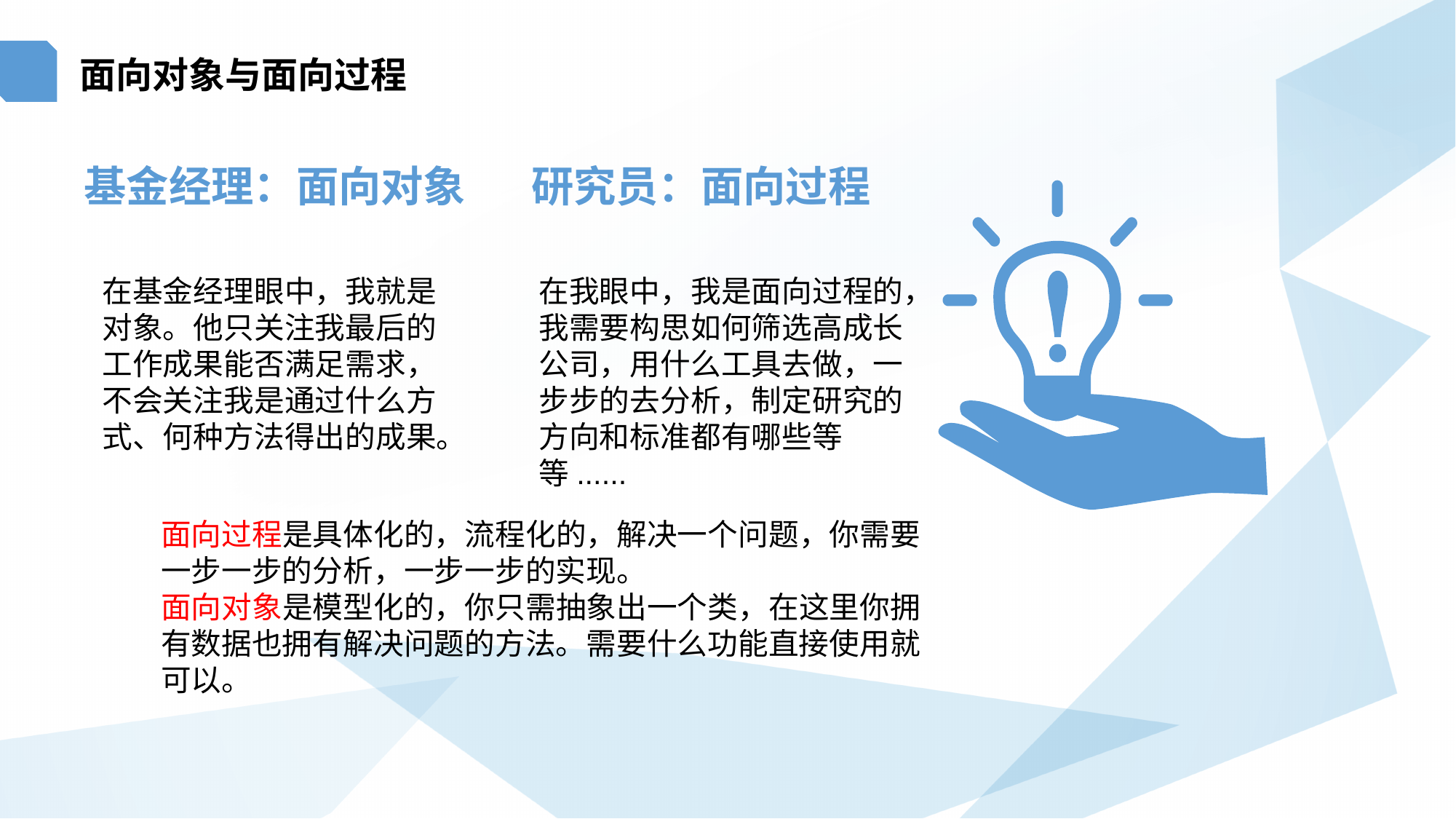

面向对象与面向过程
基金经理：面向对象

研究员：面向过程

在基金经理眼中，我就是对象。他只关注我最后的工作成果能否满足需求，不会关注我是通过什么方式、何种方法得出的成果。
在我眼中，我是面向过程的，我需要构思如何筛选高成长公司，用什么工具去做，一步步的去分析，制定研究的方向和标准都有哪些等等......
面向过程是具体化的，流程化的，解决一个问题，你需要一步一步的分析，一步一步的实现。
面向对象是模型化的，你只需抽象出一个类，在这里你拥有数据也拥有解决问题的方法。需要什么功能直接使用就可以。